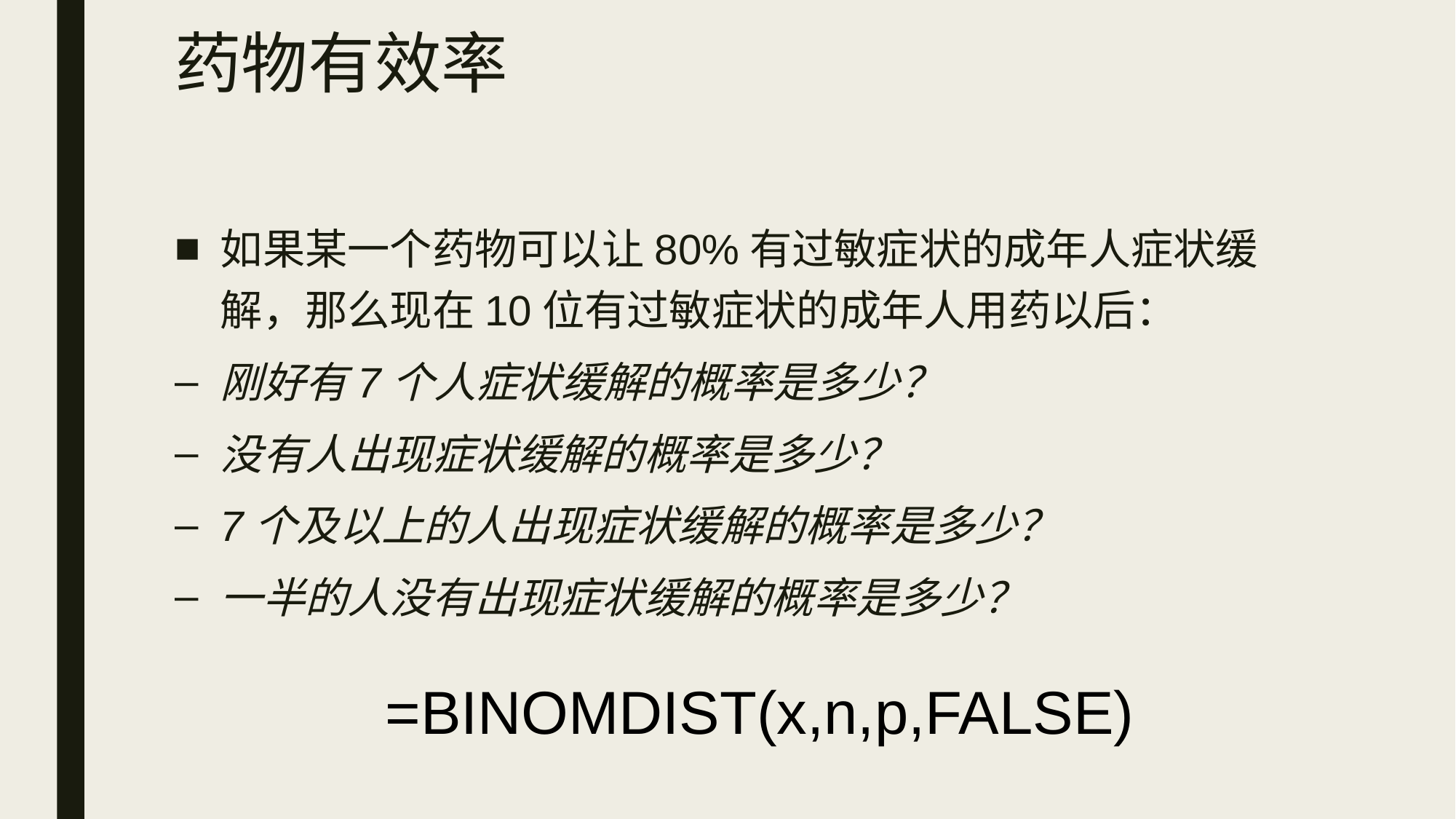

# 药物有效率
如果某一个药物可以让80%有过敏症状的成年人症状缓解，那么现在10位有过敏症状的成年人用药以后：
刚好有7个人症状缓解的概率是多少？
没有人出现症状缓解的概率是多少？
7个及以上的人出现症状缓解的概率是多少？
一半的人没有出现症状缓解的概率是多少？
=BINOMDIST(x,n,p,FALSE)